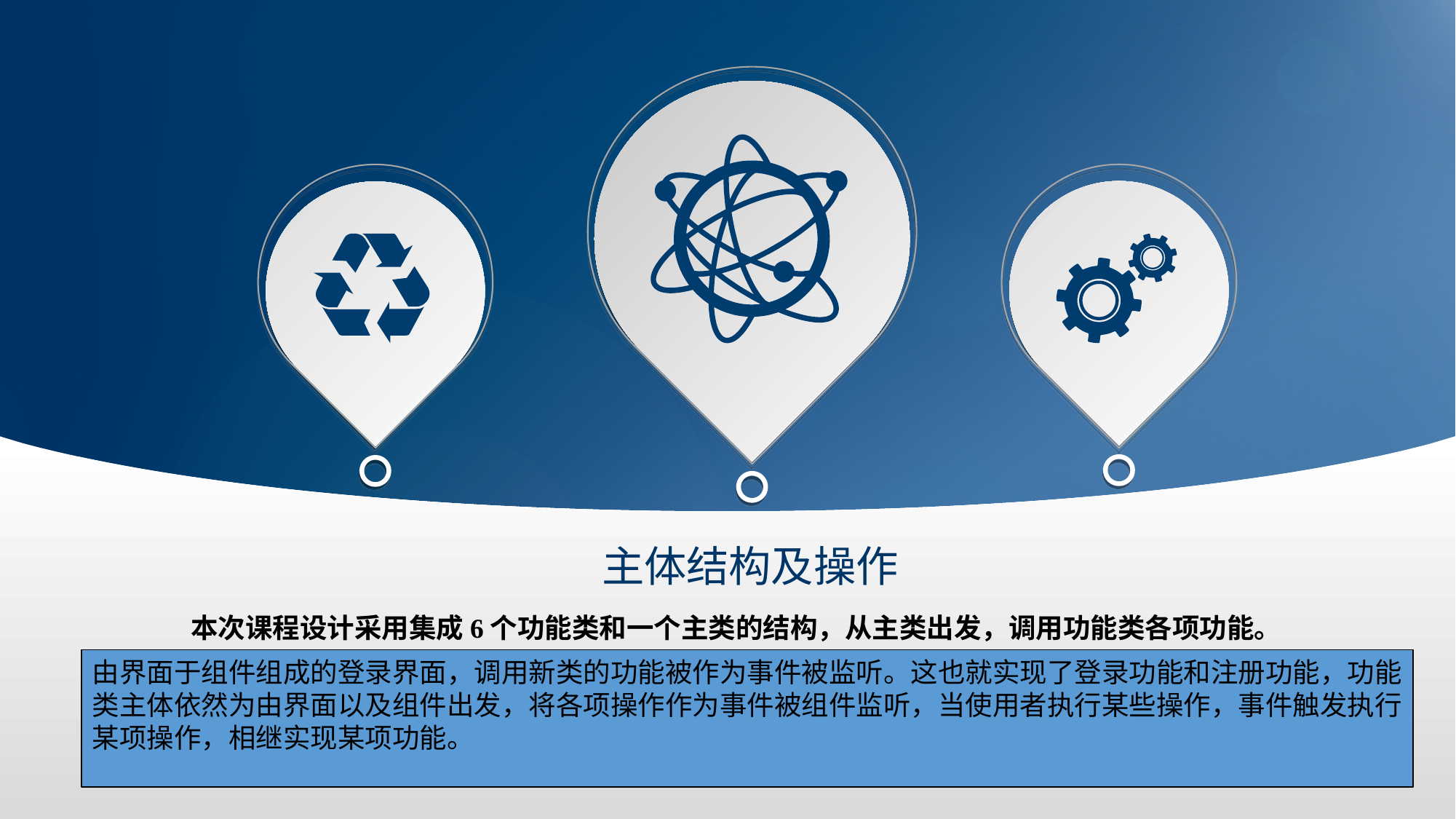

主体结构及操作
本次课程设计采用集成6个功能类和一个主类的结构，从主类出发，调用功能类各项功能。
由界面于组件组成的登录界面，调用新类的功能被作为事件被监听。这也就实现了登录功能和注册功能，功能类主体依然为由界面以及组件出发，将各项操作作为事件被组件监听，当使用者执行某些操作，事件触发执行某项操作，相继实现某项功能。